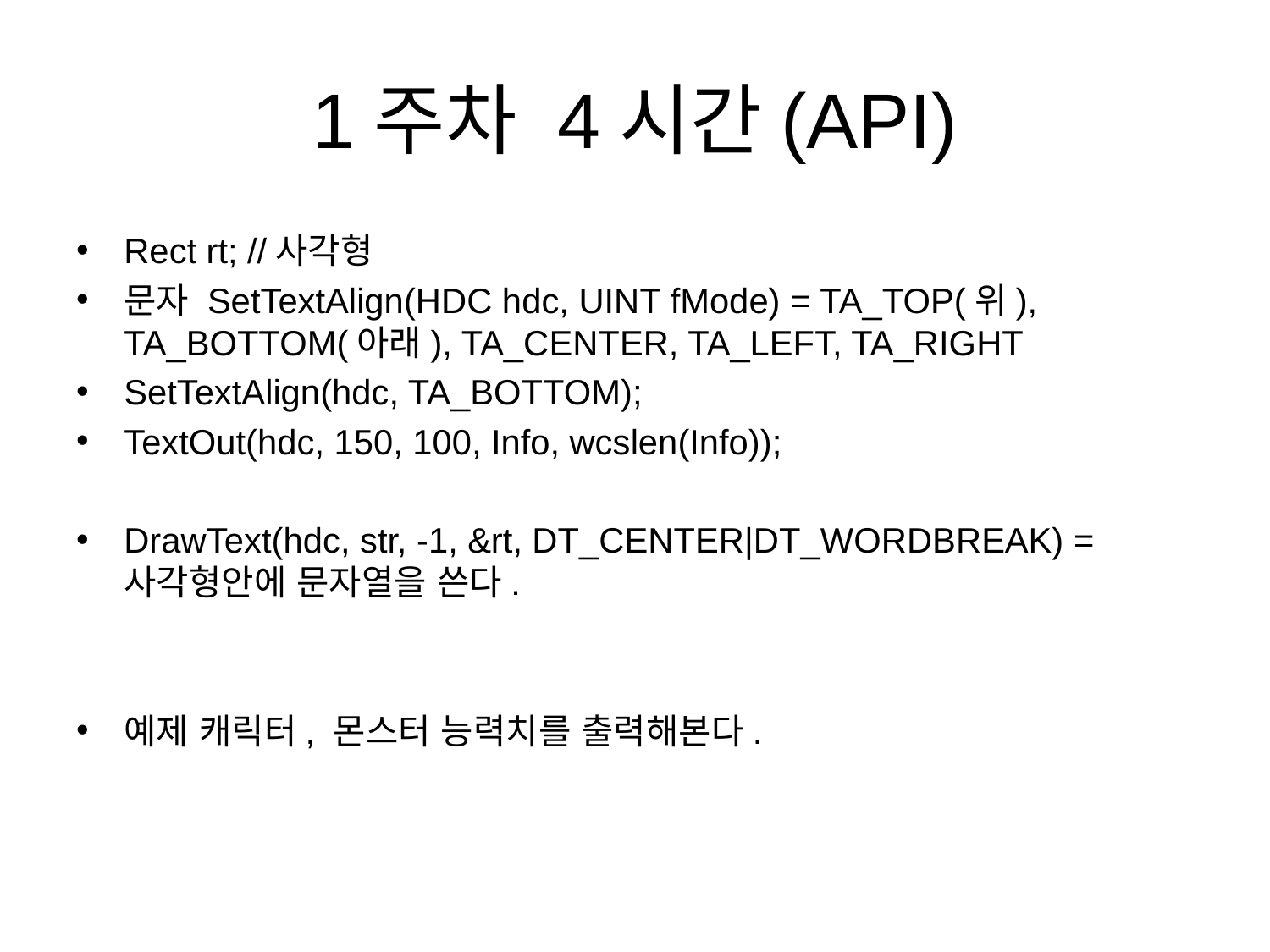

# 1주차 4시간(API)
Rect rt; //사각형
문자 SetTextAlign(HDC hdc, UINT fMode) = TA_TOP(위), TA_BOTTOM(아래), TA_CENTER, TA_LEFT, TA_RIGHT
SetTextAlign(hdc, TA_BOTTOM);
TextOut(hdc, 150, 100, Info, wcslen(Info));

DrawText(hdc, str, -1, &rt, DT_CENTER|DT_WORDBREAK) = 사각형안에 문자열을 쓴다.

예제 캐릭터, 몬스터 능력치를 출력해본다.